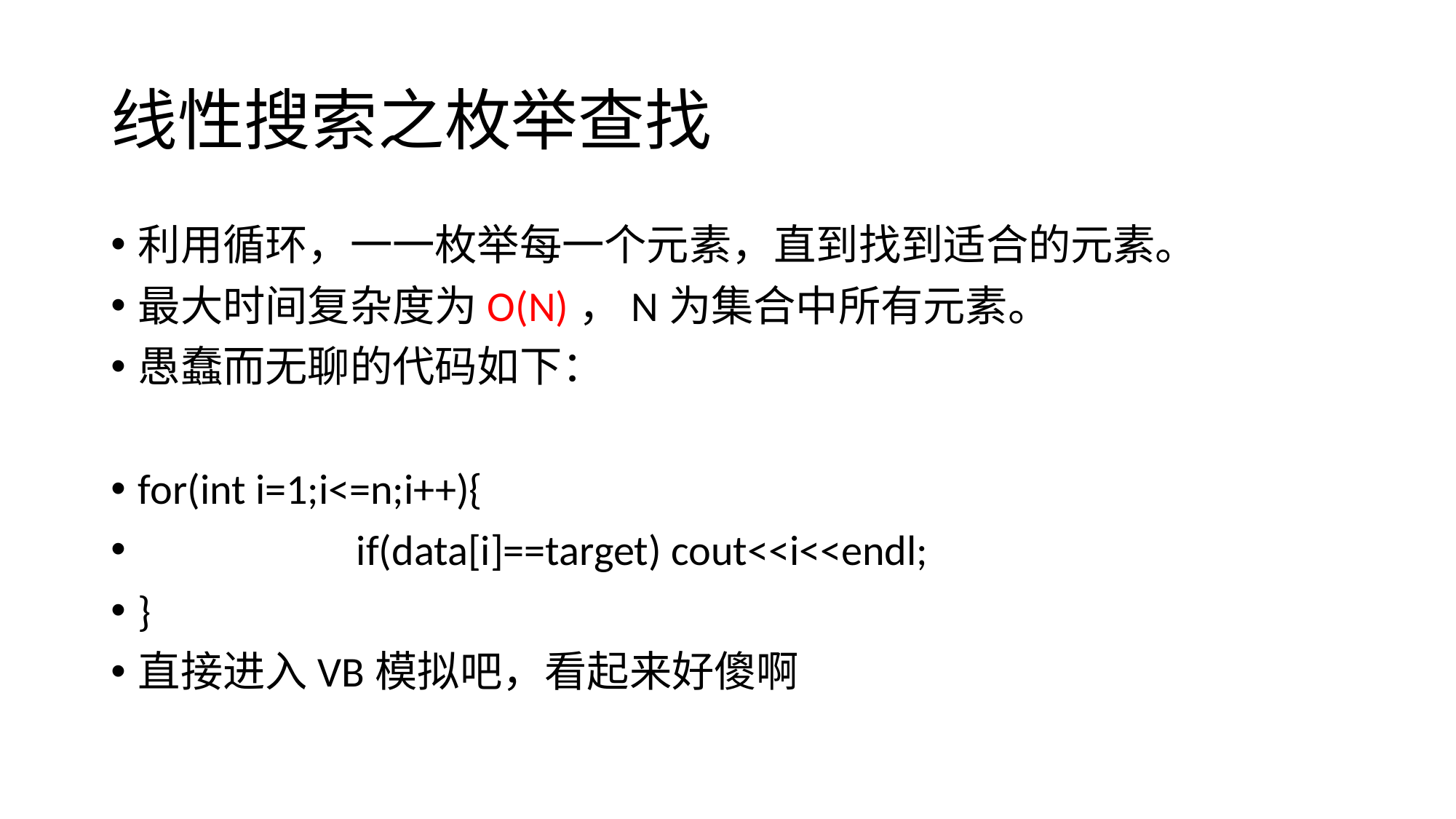

# 线性搜索之枚举查找
利用循环，一一枚举每一个元素，直到找到适合的元素。
最大时间复杂度为O(N)，N为集合中所有元素。
愚蠢而无聊的代码如下：

for(int i=1;i<=n;i++){
		if(data[i]==target) cout<<i<<endl;
}
直接进入VB模拟吧，看起来好傻啊